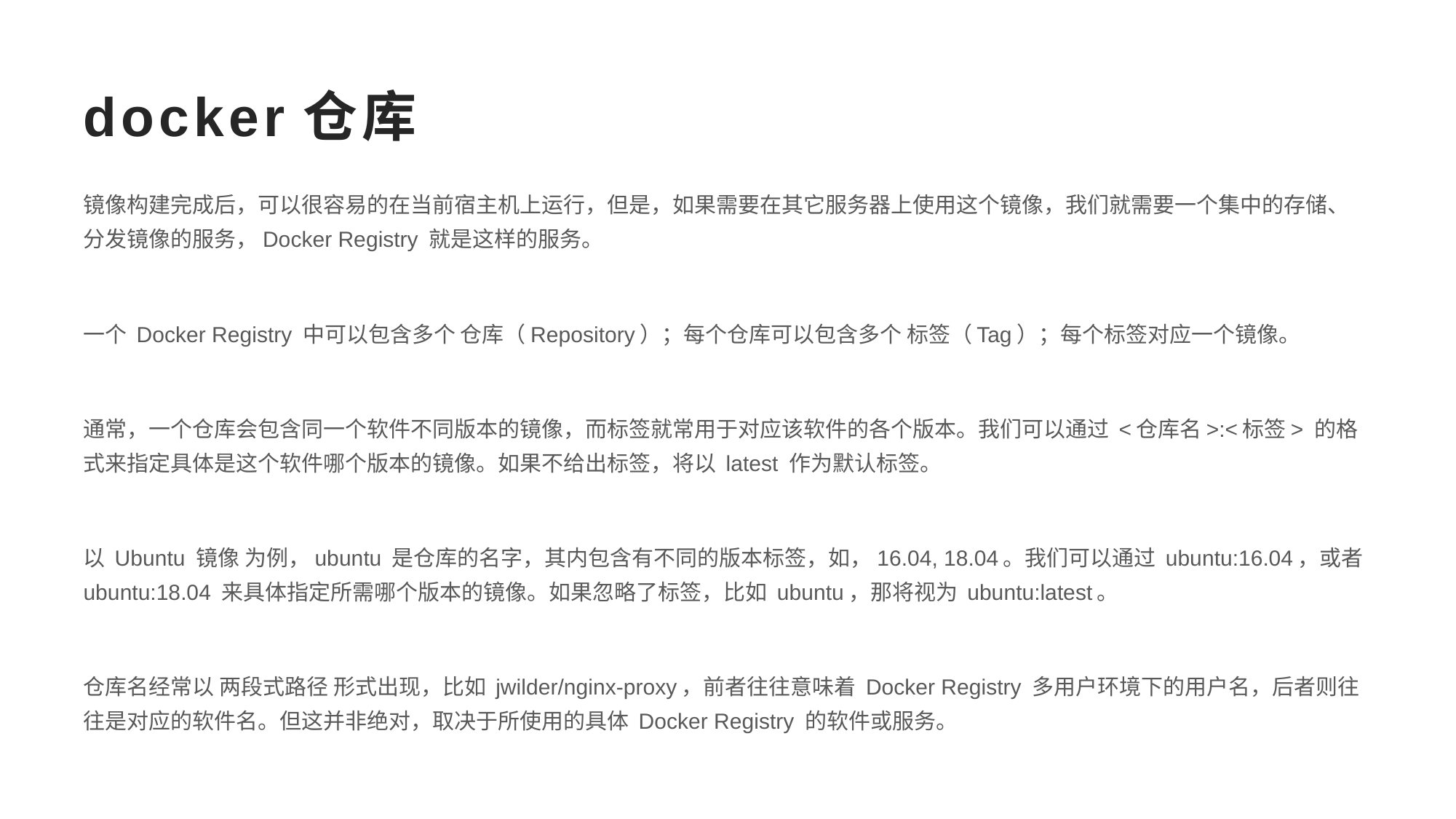

# docker仓库
镜像构建完成后，可以很容易的在当前宿主机上运行，但是，如果需要在其它服务器上使用这个镜像，我们就需要一个集中的存储、分发镜像的服务，Docker Registry 就是这样的服务。

一个 Docker Registry 中可以包含多个 仓库（Repository）；每个仓库可以包含多个 标签（Tag）；每个标签对应一个镜像。

通常，一个仓库会包含同一个软件不同版本的镜像，而标签就常用于对应该软件的各个版本。我们可以通过 <仓库名>:<标签> 的格式来指定具体是这个软件哪个版本的镜像。如果不给出标签，将以 latest 作为默认标签。

以 Ubuntu 镜像 为例，ubuntu 是仓库的名字，其内包含有不同的版本标签，如，16.04, 18.04。我们可以通过 ubuntu:16.04，或者 ubuntu:18.04 来具体指定所需哪个版本的镜像。如果忽略了标签，比如 ubuntu，那将视为 ubuntu:latest。

仓库名经常以 两段式路径 形式出现，比如 jwilder/nginx-proxy，前者往往意味着 Docker Registry 多用户环境下的用户名，后者则往往是对应的软件名。但这并非绝对，取决于所使用的具体 Docker Registry 的软件或服务。